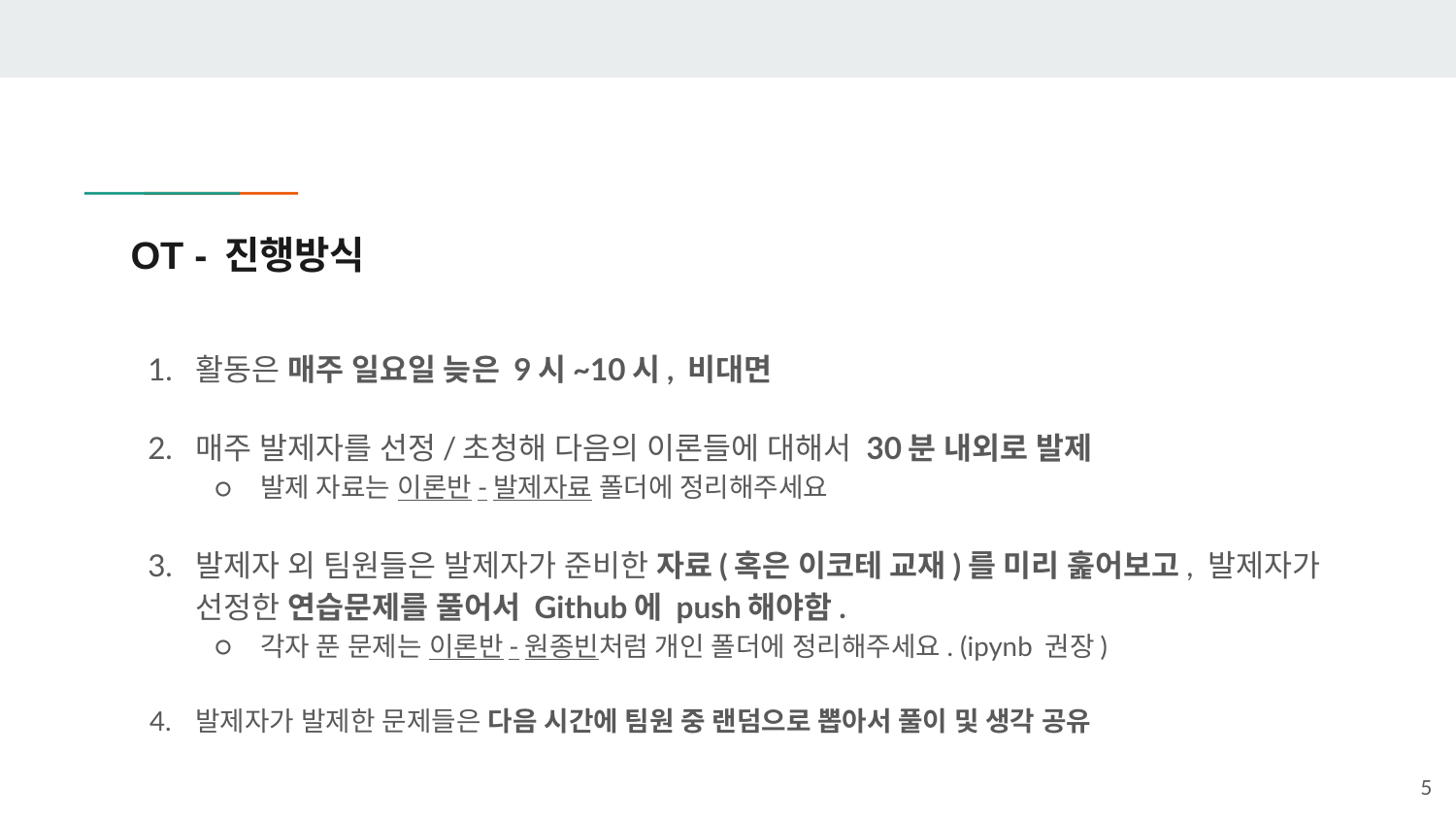

# OT - 진행방식
활동은 매주 일요일 늦은 9시~10시, 비대면
매주 발제자를 선정/초청해 다음의 이론들에 대해서 30분 내외로 발제
발제 자료는 이론반-발제자료 폴더에 정리해주세요
발제자 외 팀원들은 발제자가 준비한 자료(혹은 이코테 교재)를 미리 훑어보고, 발제자가 선정한 연습문제를 풀어서 Github에 push해야함.
각자 푼 문제는 이론반-원종빈처럼 개인 폴더에 정리해주세요. (ipynb 권장)
발제자가 발제한 문제들은 다음 시간에 팀원 중 랜덤으로 뽑아서 풀이 및 생각 공유
5